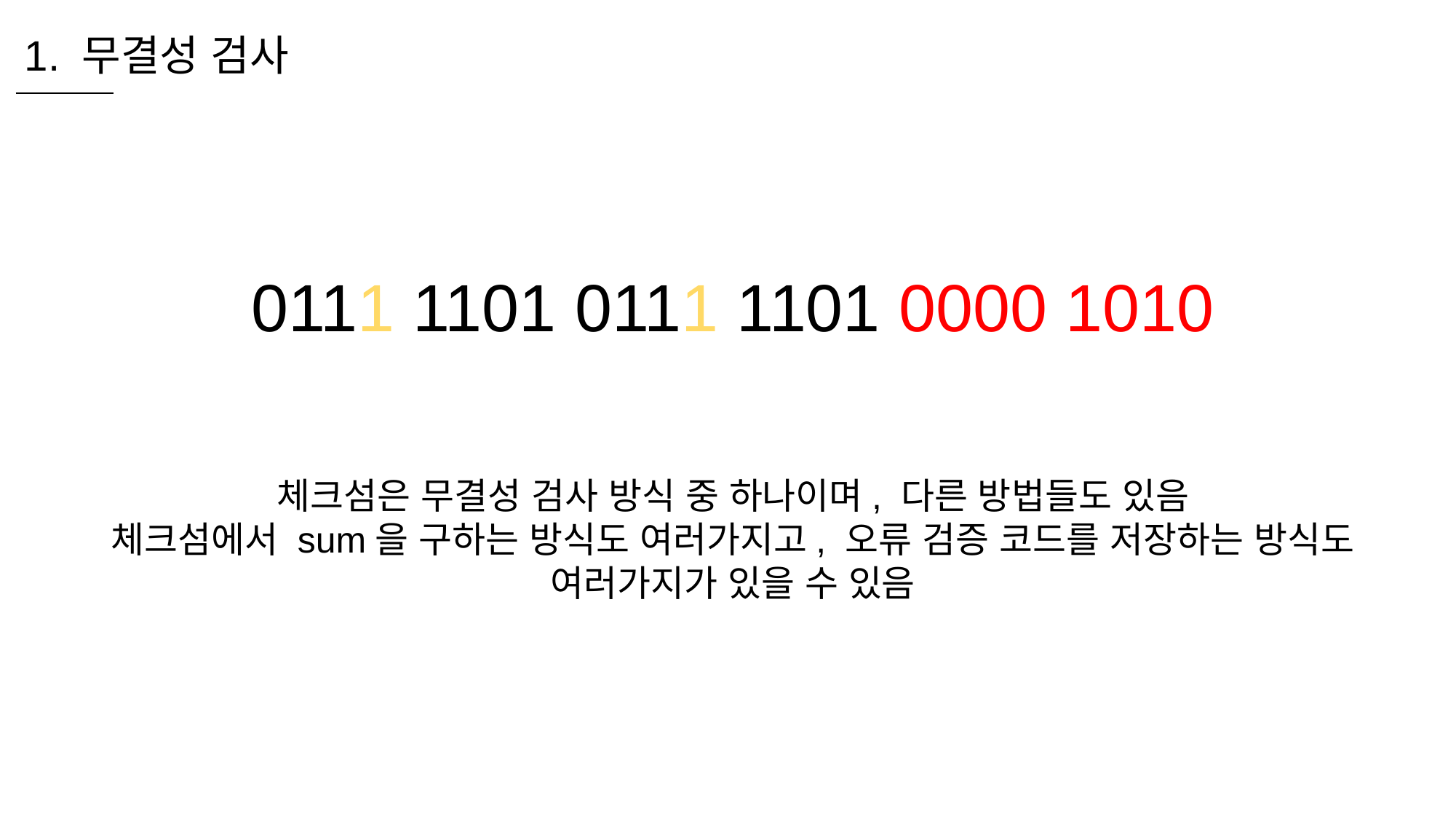

1. 무결성 검사
0111 1101 0111 1101 0000 1010
체크섬은 무결성 검사 방식 중 하나이며, 다른 방법들도 있음
체크섬에서 sum을 구하는 방식도 여러가지고, 오류 검증 코드를 저장하는 방식도
여러가지가 있을 수 있음